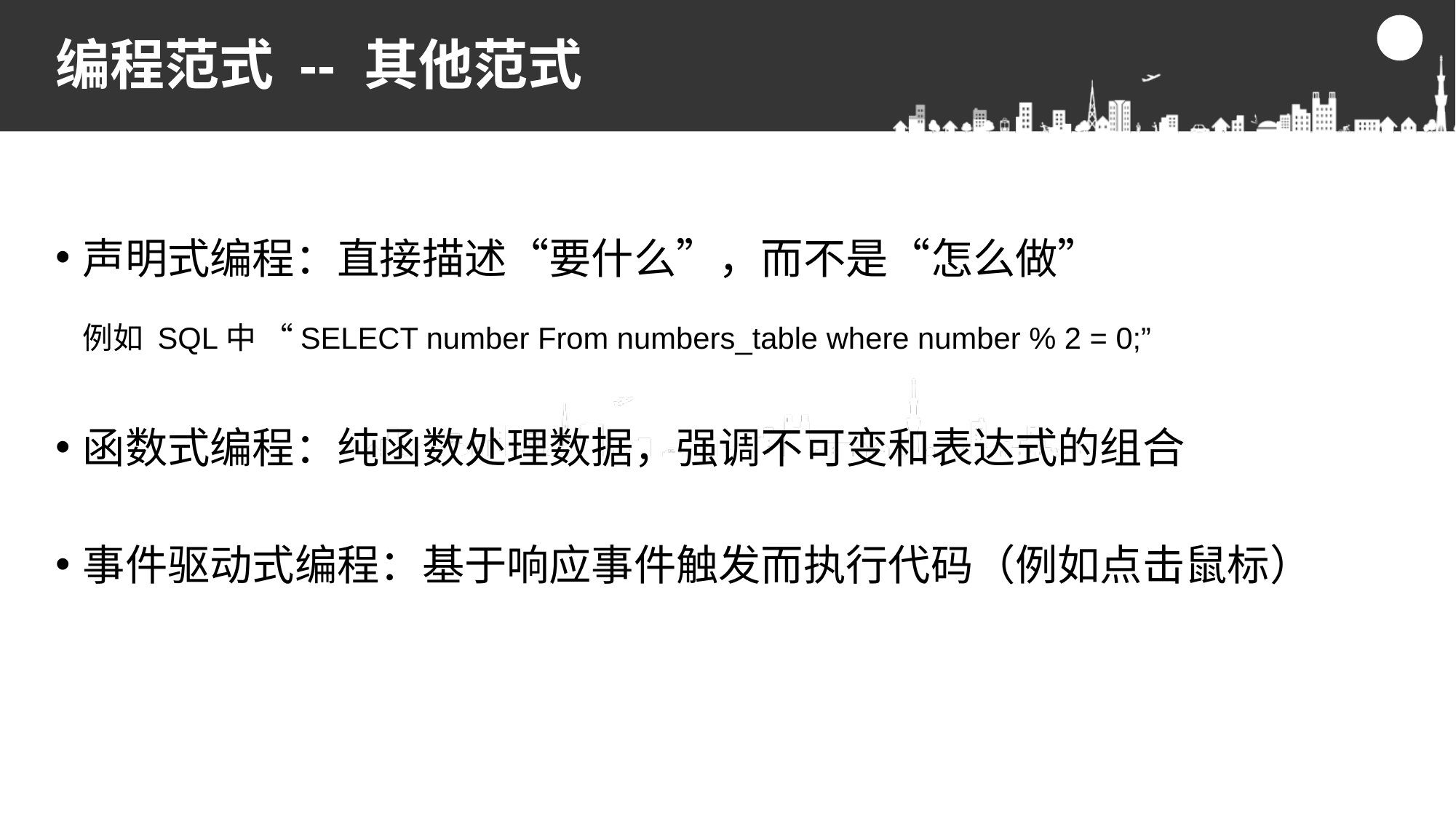

# 编程范式 -- 其他范式
8
声明式编程：直接描述“要什么”，而不是“怎么做”
例如 SQL中 “SELECT number From numbers_table where number % 2 = 0;”
函数式编程：纯函数处理数据，强调不可变和表达式的组合
事件驱动式编程：基于响应事件触发而执行代码（例如点击鼠标）